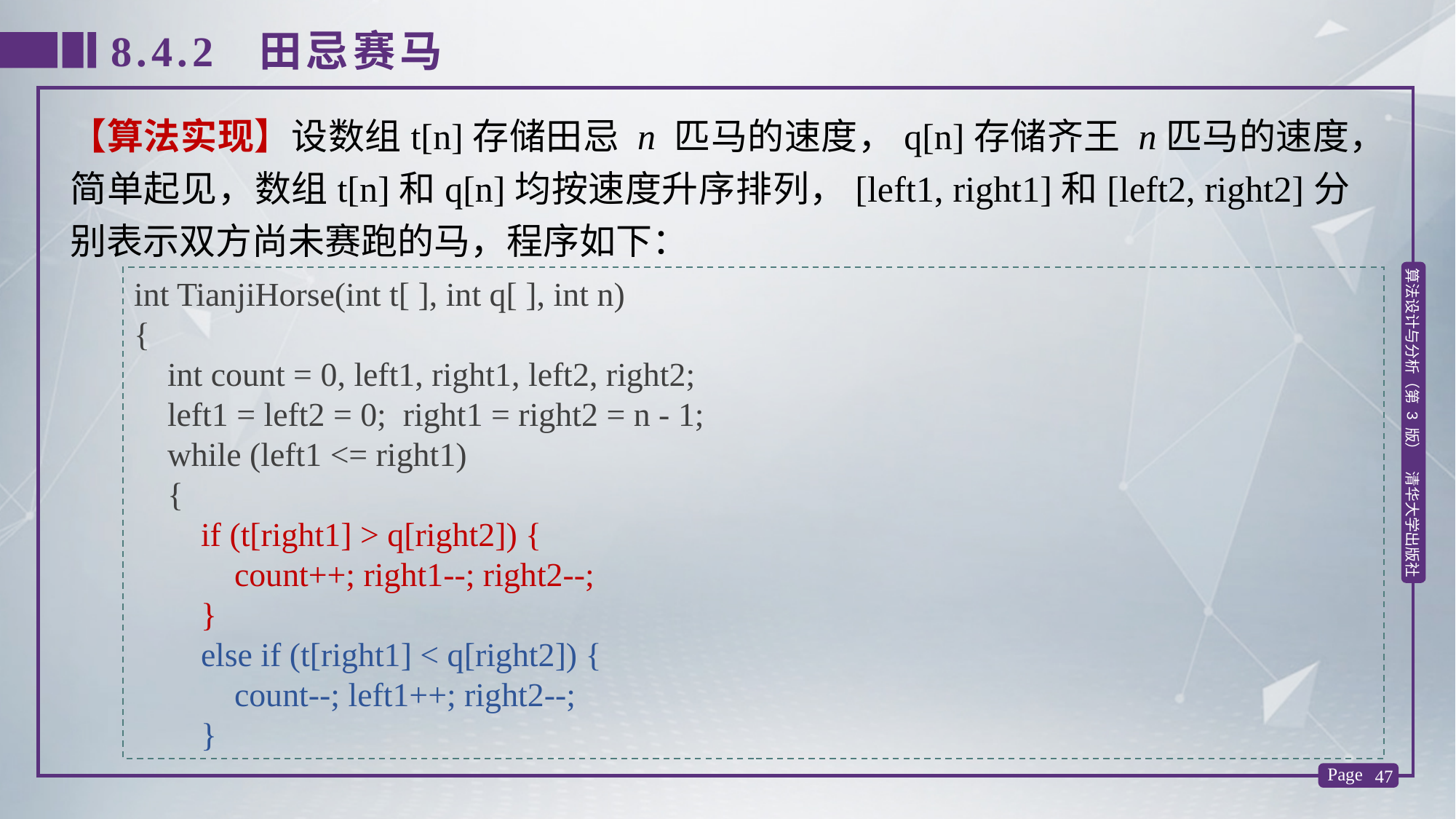

8.4.2  田忌赛马
【算法实现】设数组t[n]存储田忌 n 匹马的速度，q[n]存储齐王 n匹马的速度，简单起见，数组t[n]和q[n]均按速度升序排列，[left1, right1]和[left2, right2]分别表示双方尚未赛跑的马，程序如下：
int TianjiHorse(int t[ ], int q[ ], int n)
{
    int count = 0, left1, right1, left2, right2;
    left1 = left2 = 0;  right1 = right2 = n - 1;
    while (left1 <= right1)
    {
        if (t[right1] > q[right2]) {
            count++; right1--; right2--;
        }
        else if (t[right1] < q[right2]) {
            count--; left1++; right2--;
        }